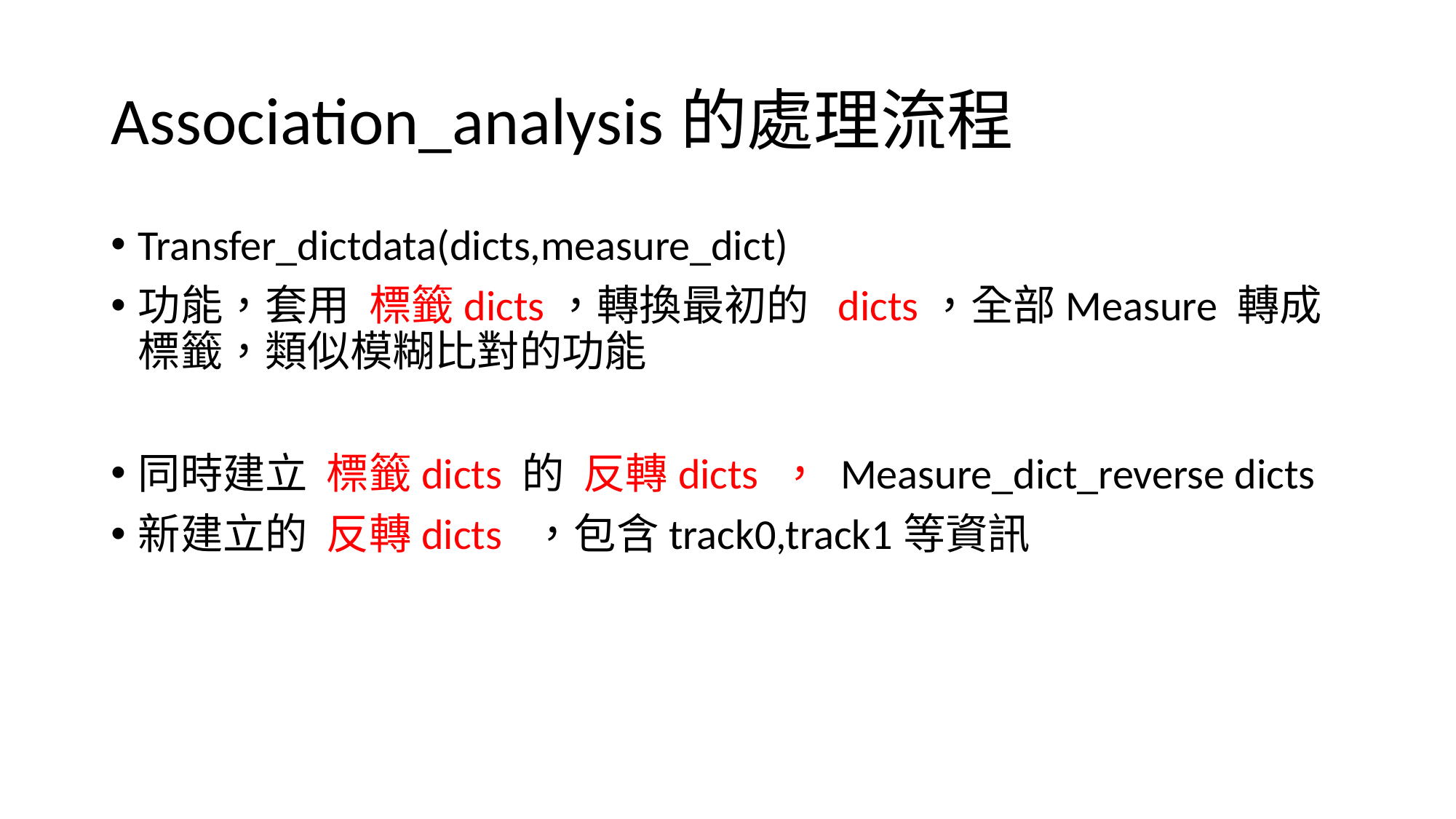

# Association_analysis的處理流程
Transfer_dictdata(dicts,measure_dict)
功能，套用  標籤dicts，轉換最初的  dicts，全部Measure 轉成標籤，類似模糊比對的功能

同時建立  標籤dicts 的  反轉dicts ， Measure_dict_reverse dicts
新建立的  反轉dicts  ，包含track0,track1等資訊